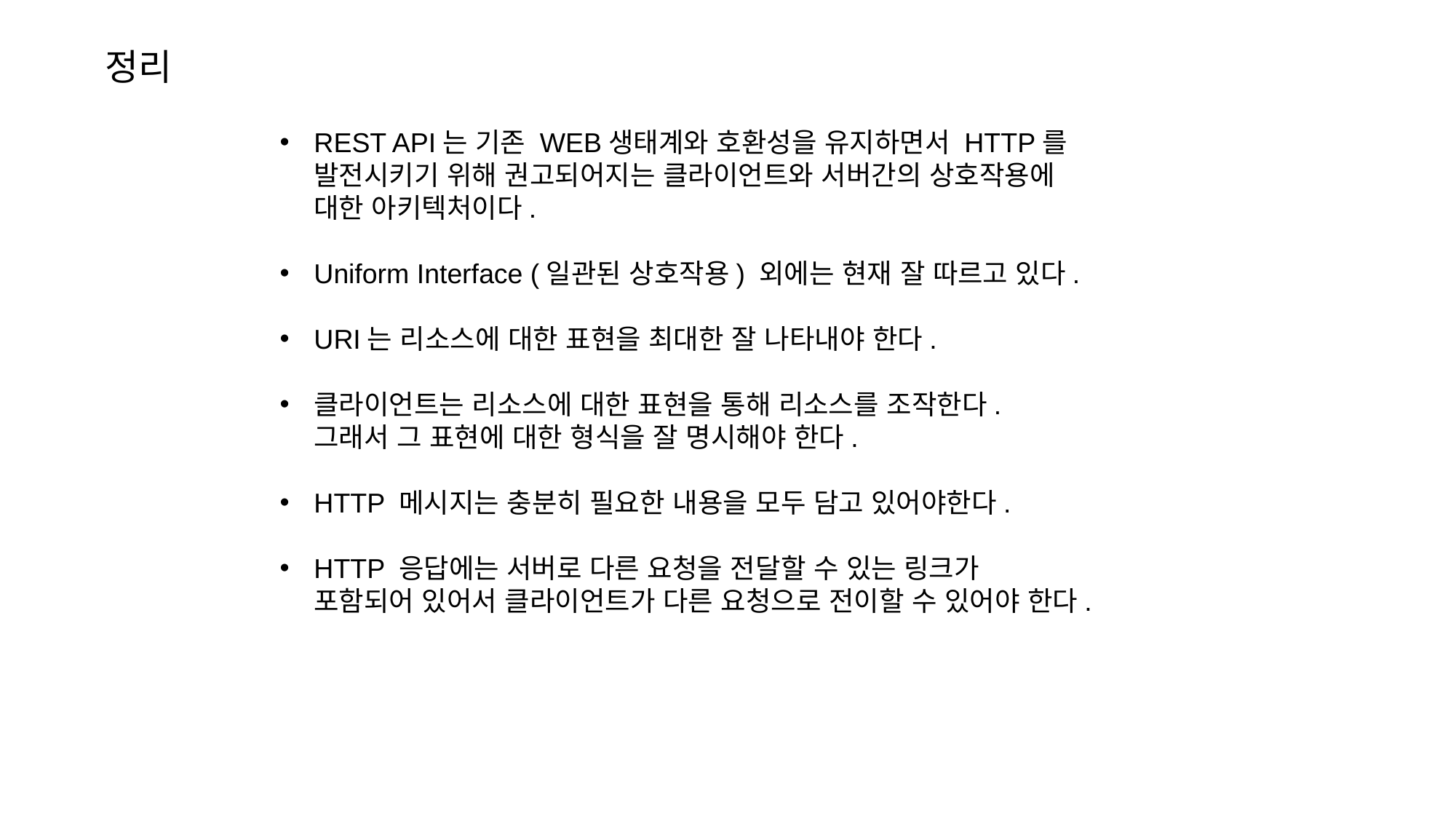

정리
REST API는 기존 WEB생태계와 호환성을 유지하면서 HTTP를 발전시키기 위해 권고되어지는 클라이언트와 서버간의 상호작용에 대한 아키텍처이다.

Uniform Interface (일관된 상호작용) 외에는 현재 잘 따르고 있다.

URI는 리소스에 대한 표현을 최대한 잘 나타내야 한다.

클라이언트는 리소스에 대한 표현을 통해 리소스를 조작한다. 그래서 그 표현에 대한 형식을 잘 명시해야 한다.

HTTP 메시지는 충분히 필요한 내용을 모두 담고 있어야한다.

HTTP 응답에는 서버로 다른 요청을 전달할 수 있는 링크가 포함되어 있어서 클라이언트가 다른 요청으로 전이할 수 있어야 한다.